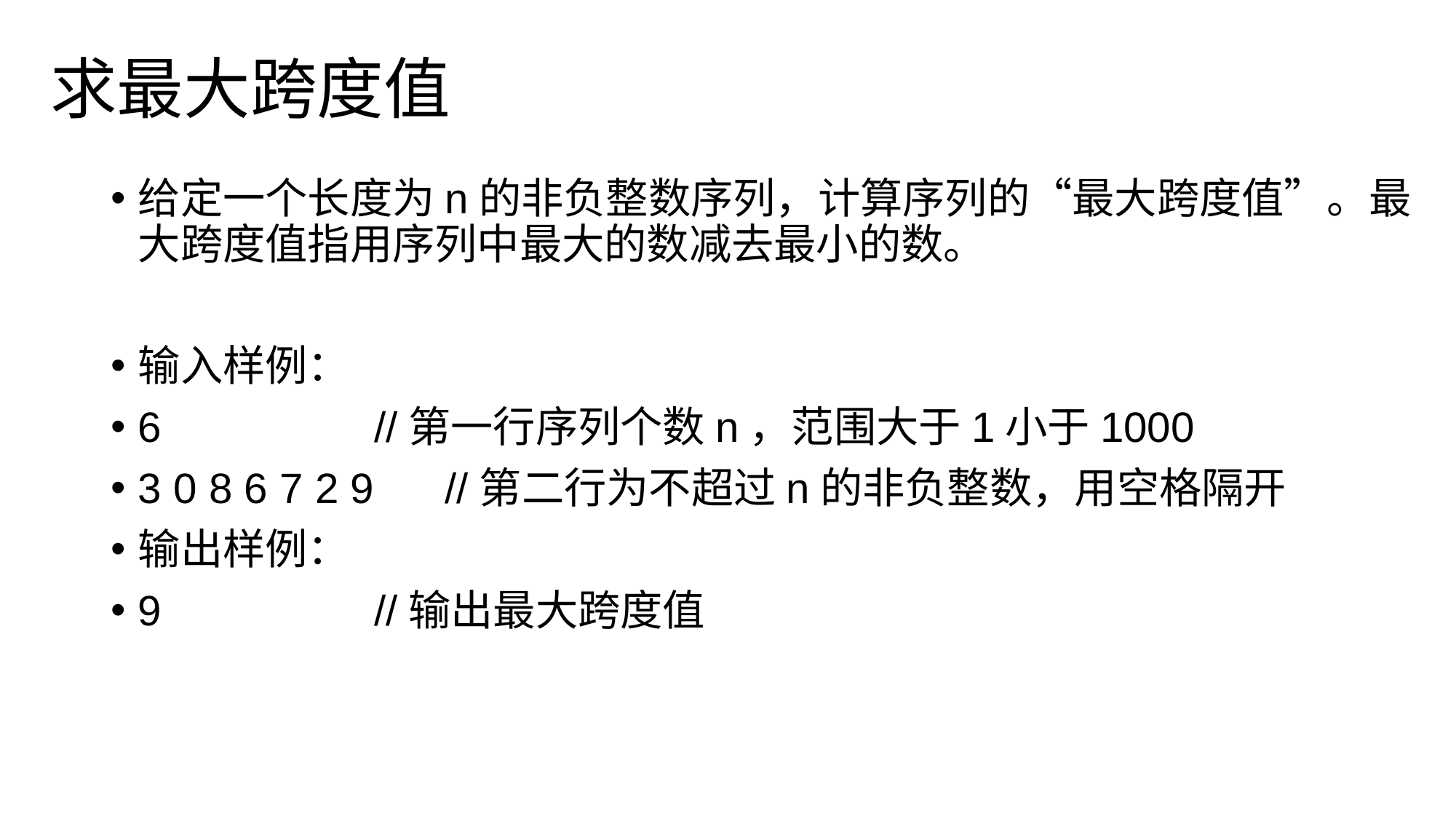

# 求最大跨度值
给定一个长度为n的非负整数序列，计算序列的“最大跨度值”。最大跨度值指用序列中最大的数减去最小的数。

输入样例：
6                  //第一行序列个数n，范围大于1小于1000
3 0 8 6 7 2 9      //第二行为不超过n的非负整数，用空格隔开
输出样例：
9                  //输出最大跨度值